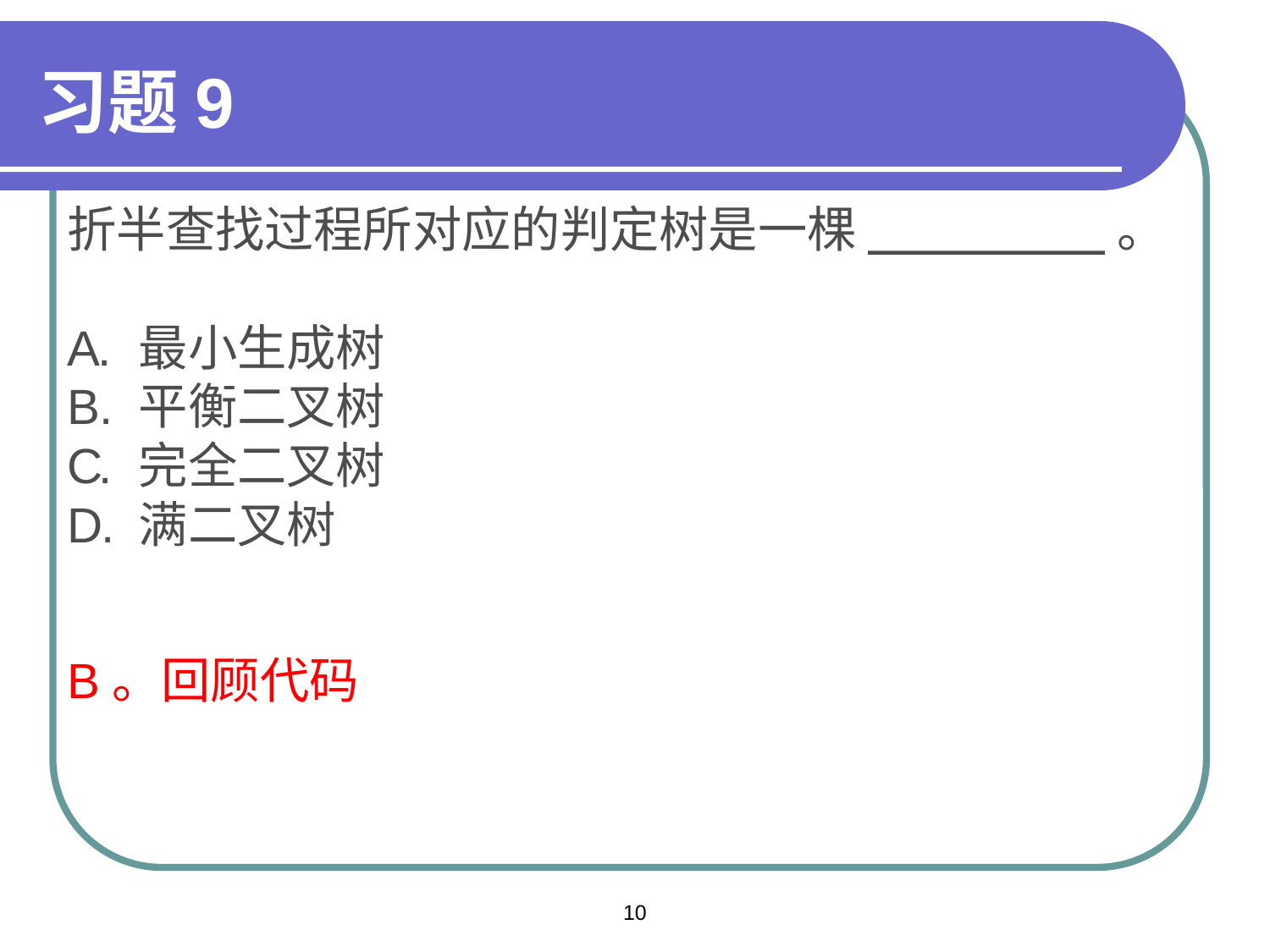

习题9
折半查找过程所对应的判定树是一棵________。

最小生成树
平衡二叉树
完全二叉树
满二叉树
B。回顾代码
10